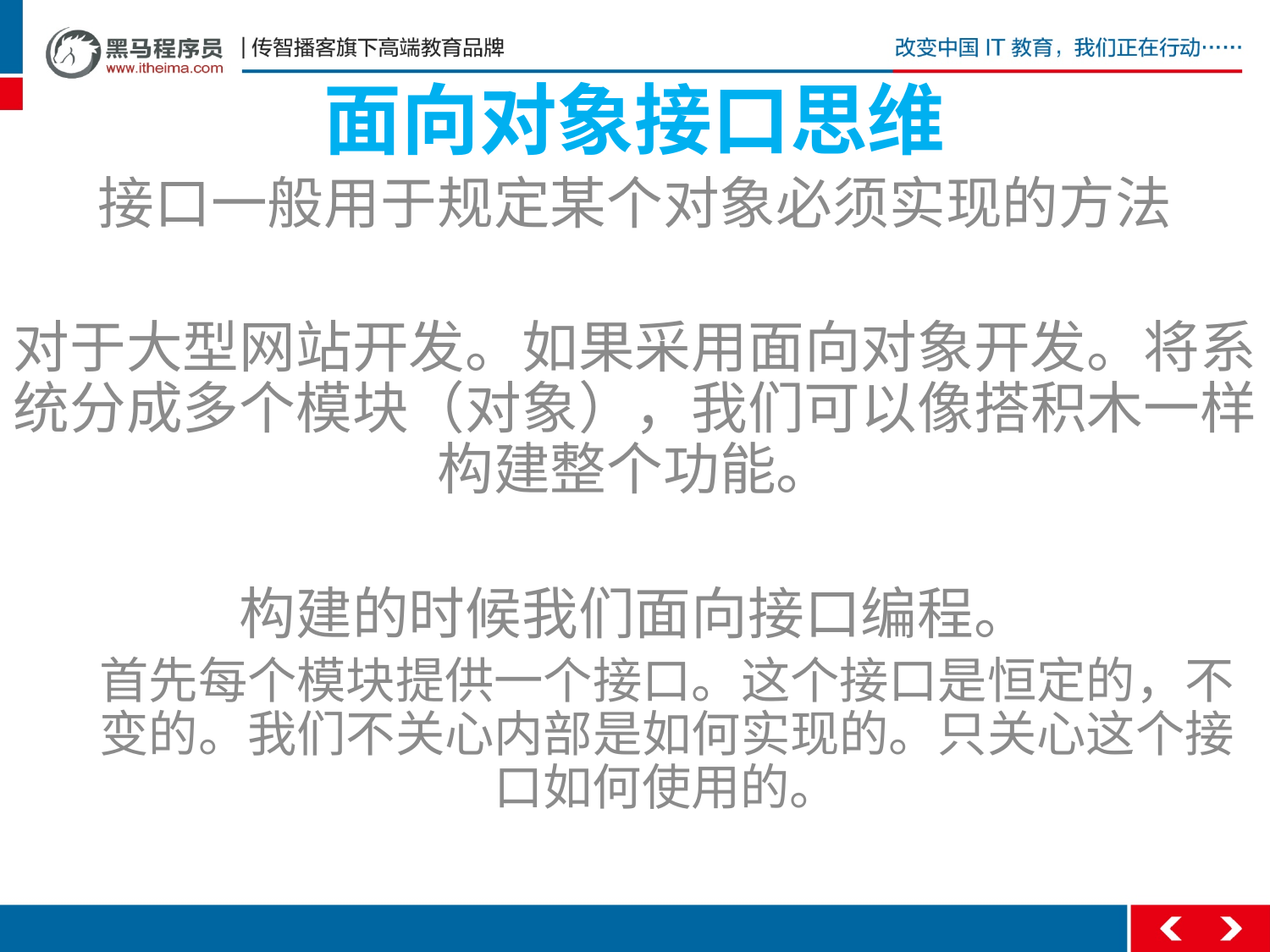

# 面向对象接口思维
接口一般用于规定某个对象必须实现的方法

对于大型网站开发。如果采用面向对象开发。将系统分成多个模块（对象），我们可以像搭积木一样构建整个功能。

构建的时候我们面向接口编程。
首先每个模块提供一个接口。这个接口是恒定的，不变的。我们不关心内部是如何实现的。只关心这个接口如何使用的。